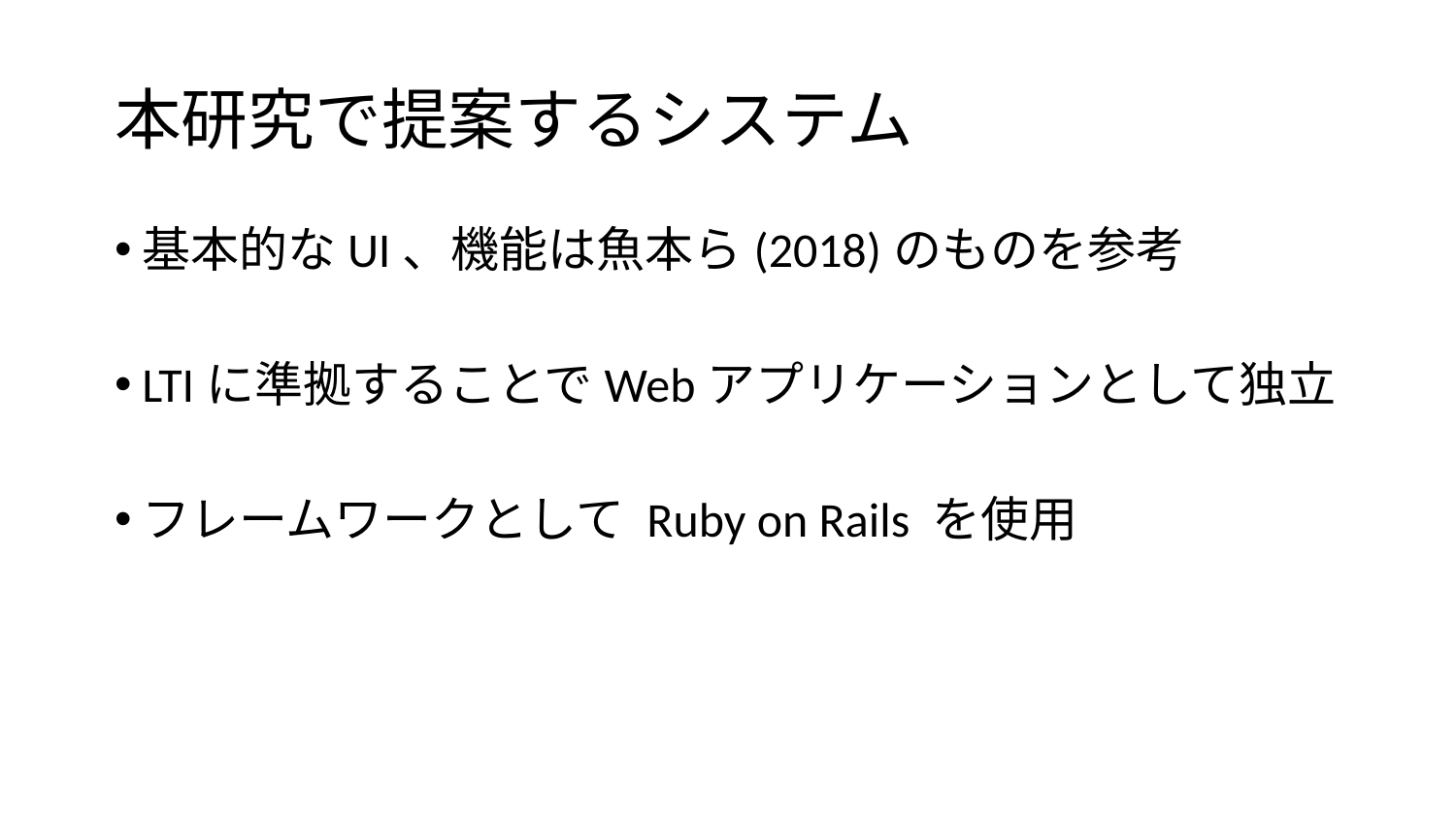

# 本研究で提案するシステム
基本的なUI、機能は魚本ら(2018)のものを参考

LTIに準拠することでWebアプリケーションとして独立

フレームワークとして Ruby on Rails を使用